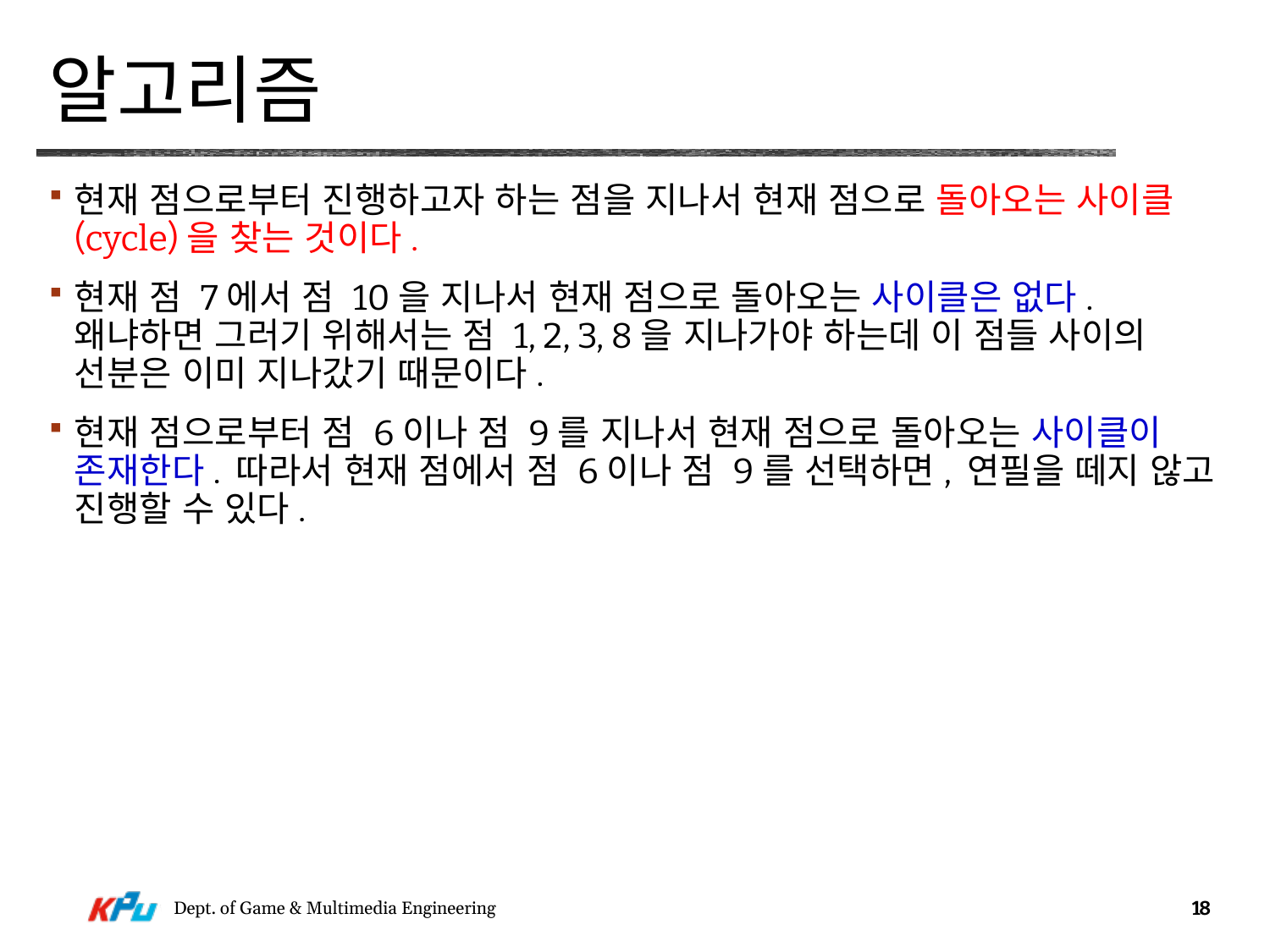

# 알고리즘
현재 점으로부터 진행하고자 하는 점을 지나서 현재 점으로 돌아오는 사이클 (cycle)을 찾는 것이다.
현재 점 7에서 점 10을 지나서 현재 점으로 돌아오는 사이클은 없다. 왜냐하면 그러기 위해서는 점 1, 2, 3, 8을 지나가야 하는데 이 점들 사이의 선분은 이미 지나갔기 때문이다.
현재 점으로부터 점 6이나 점 9를 지나서 현재 점으로 돌아오는 사이클이 존재한다. 따라서 현재 점에서 점 6이나 점 9를 선택하면, 연필을 떼지 않고 진행할 수 있다.
Dept. of Game & Multimedia Engineering
18